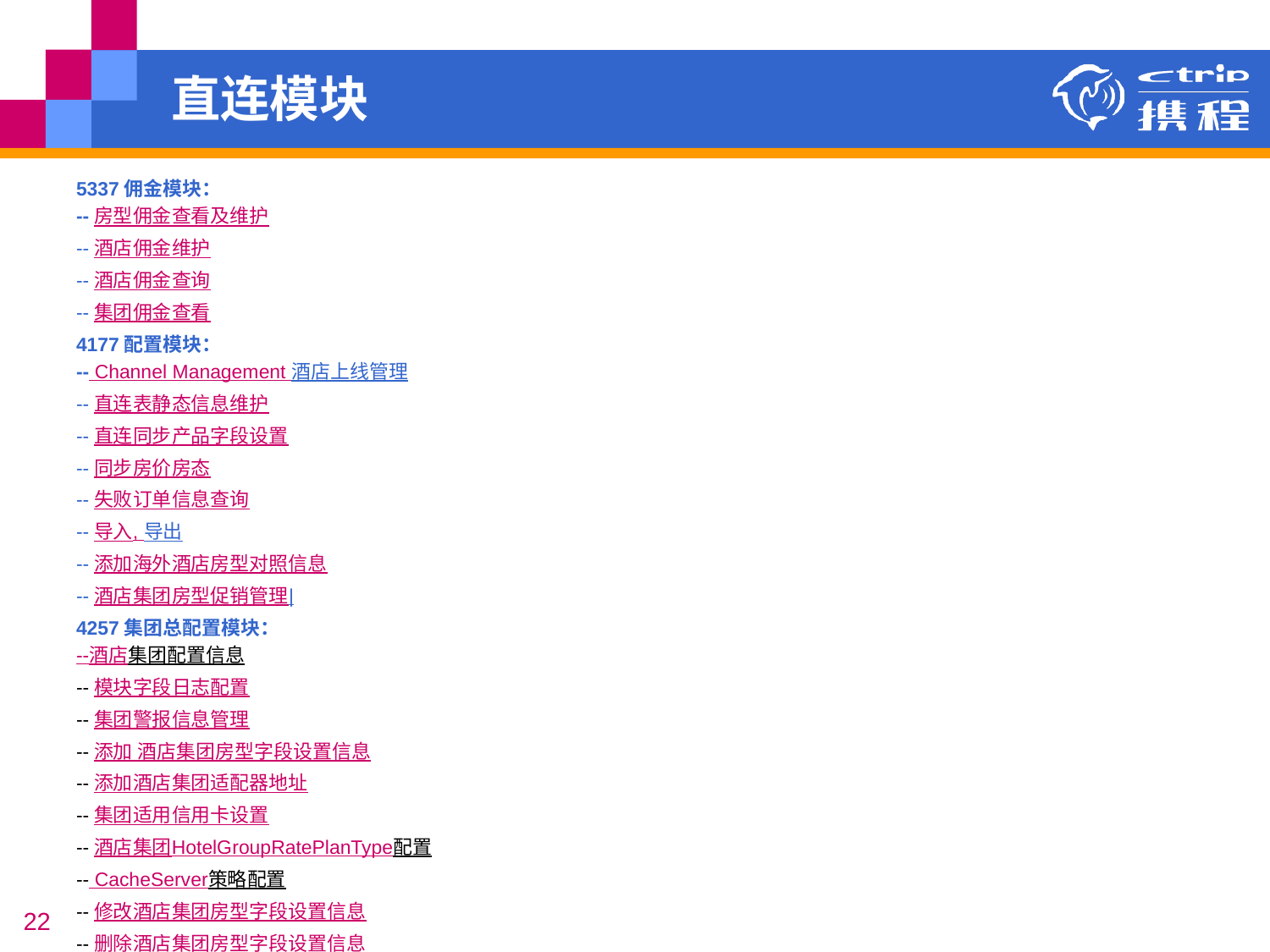

# 直连模块
5337佣金模块：
--房型佣金查看及维护
--酒店佣金维护
--酒店佣金查询
--集团佣金查看
4177配置模块：
-- Channel Management 酒店上线管理
--直连表静态信息维护
--直连同步产品字段设置
--同步房价房态
--失败订单信息查询
--导入, 导出
--添加海外酒店房型对照信息
--酒店集团房型促销管理|
4257集团总配置模块：
--酒店集团配置信息
--模块字段日志配置
--集团警报信息管理
--添加 酒店集团房型字段设置信息
--添加酒店集团适配器地址
--集团适用信用卡设置
--酒店集团HotelGroupRatePlanType配置
-- CacheServer策略配置
--修改酒店集团房型字段设置信息
--删除酒店集团房型字段设置信息
22